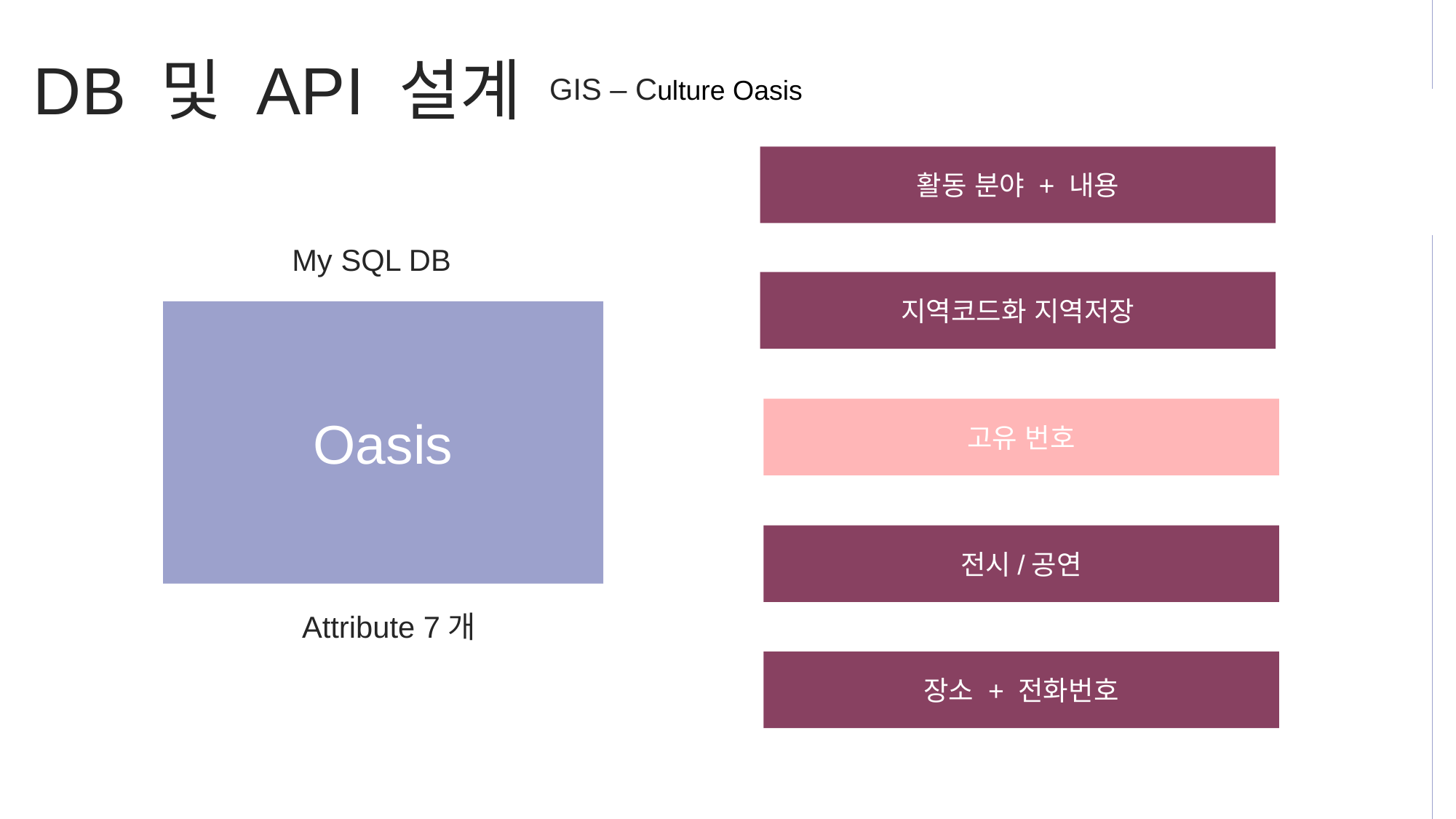

DB 및 API 설계
GIS – Culture Oasis
활동 분야 + 내용
My SQL DB
지역코드화 지역저장
Oasis
고유 번호
전시/공연

Attribute 7개
장소 + 전화번호